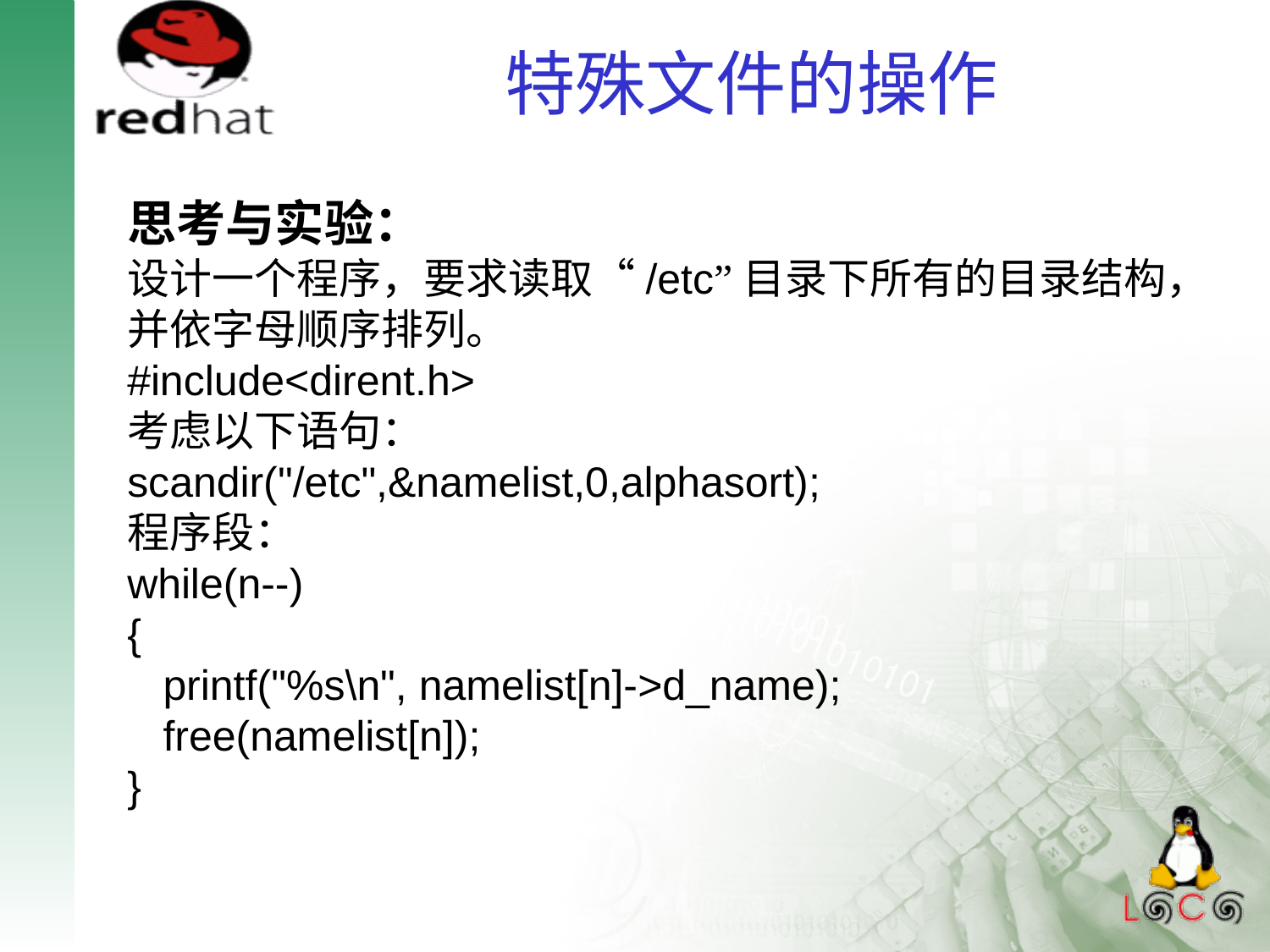

# 特殊文件的操作
思考与实验：
设计一个程序，要求读取“/etc”目录下所有的目录结构，并依字母顺序排列。
#include<dirent.h>
考虑以下语句：
scandir("/etc",&namelist,0,alphasort);
程序段：
while(n--)
{
   printf("%s\n", namelist[n]->d_name);
   free(namelist[n]);
}